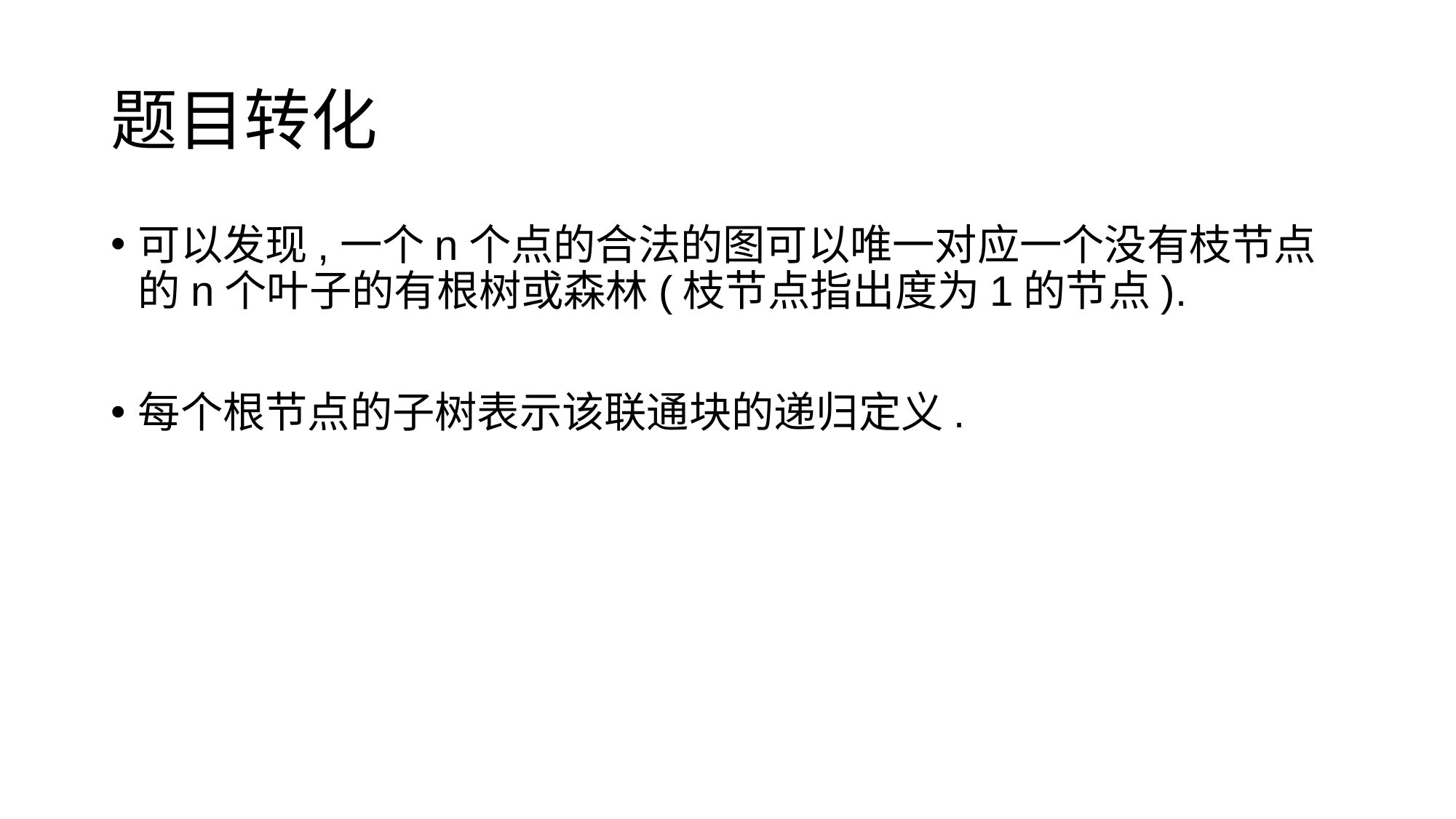

# 题目转化
可以发现,一个n个点的合法的图可以唯一对应一个没有枝节点的n个叶子的有根树或森林(枝节点指出度为1的节点).

每个根节点的子树表示该联通块的递归定义.